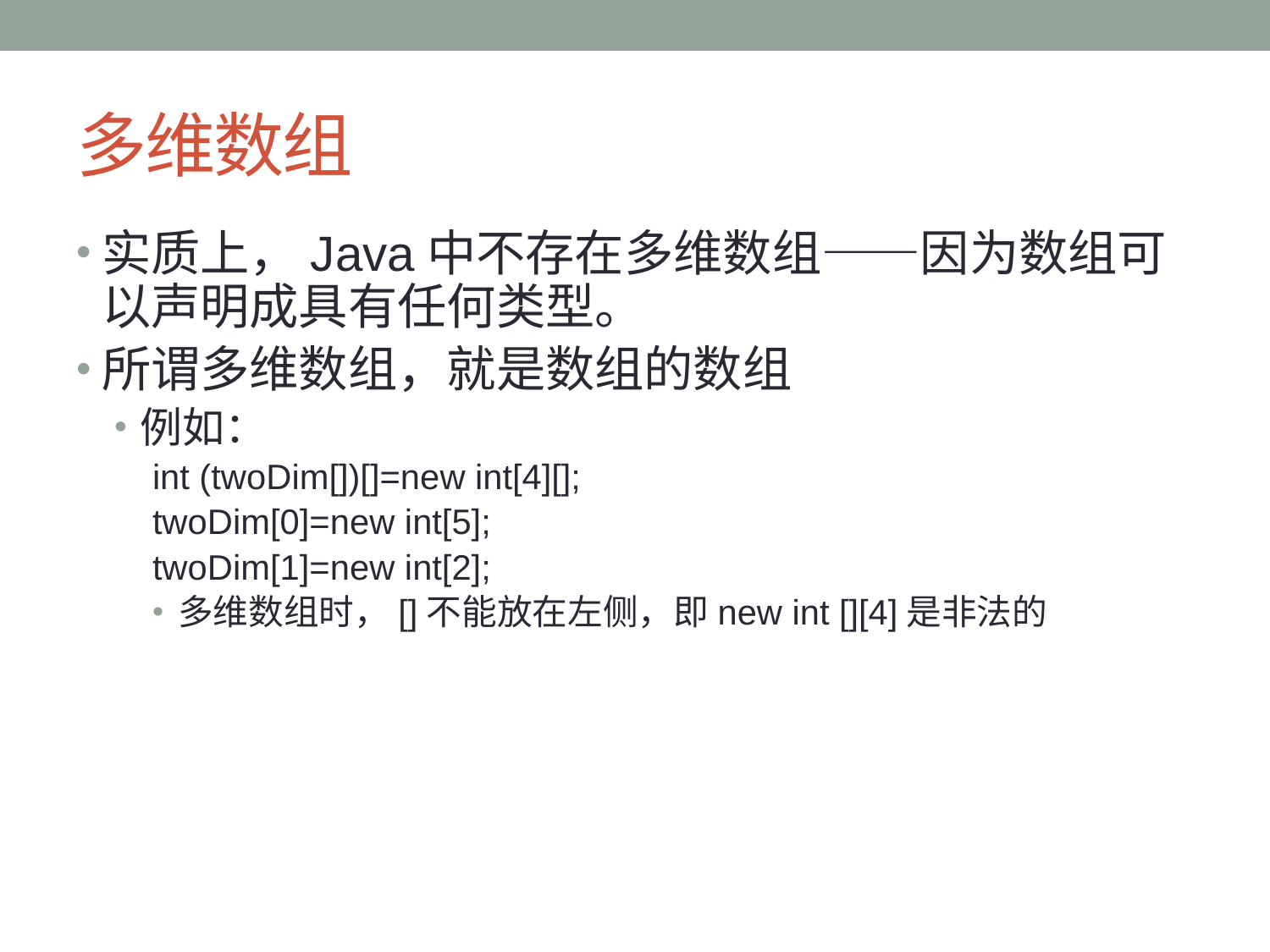

# 多维数组
实质上，Java中不存在多维数组——因为数组可以声明成具有任何类型。
所谓多维数组，就是数组的数组
例如：
int (twoDim[])[]=new int[4][];
twoDim[0]=new int[5];
twoDim[1]=new int[2];
多维数组时，[]不能放在左侧，即new int [][4]是非法的